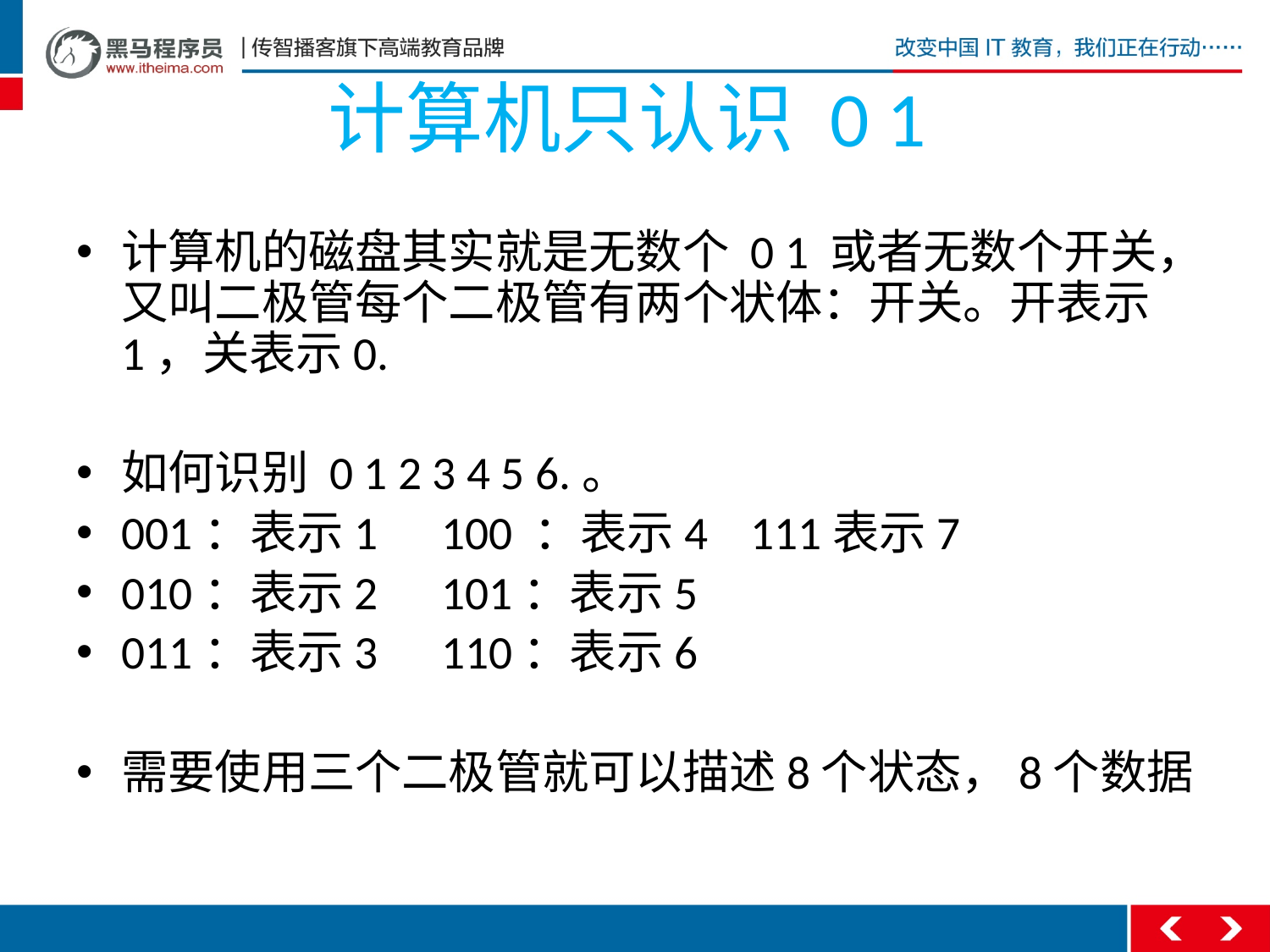

# 计算机只认识 0 1
计算机的磁盘其实就是无数个 0 1 或者无数个开关，又叫二极管每个二极管有两个状体：开关。开表示1，关表示0.

如何识别 0 1 2 3 4 5 6.。
001：表示1      100 ：表示4    111表示7
010：表示2      101：表示5
011：表示3      110：表示6

需要使用三个二极管就可以描述8个状态，8个数据